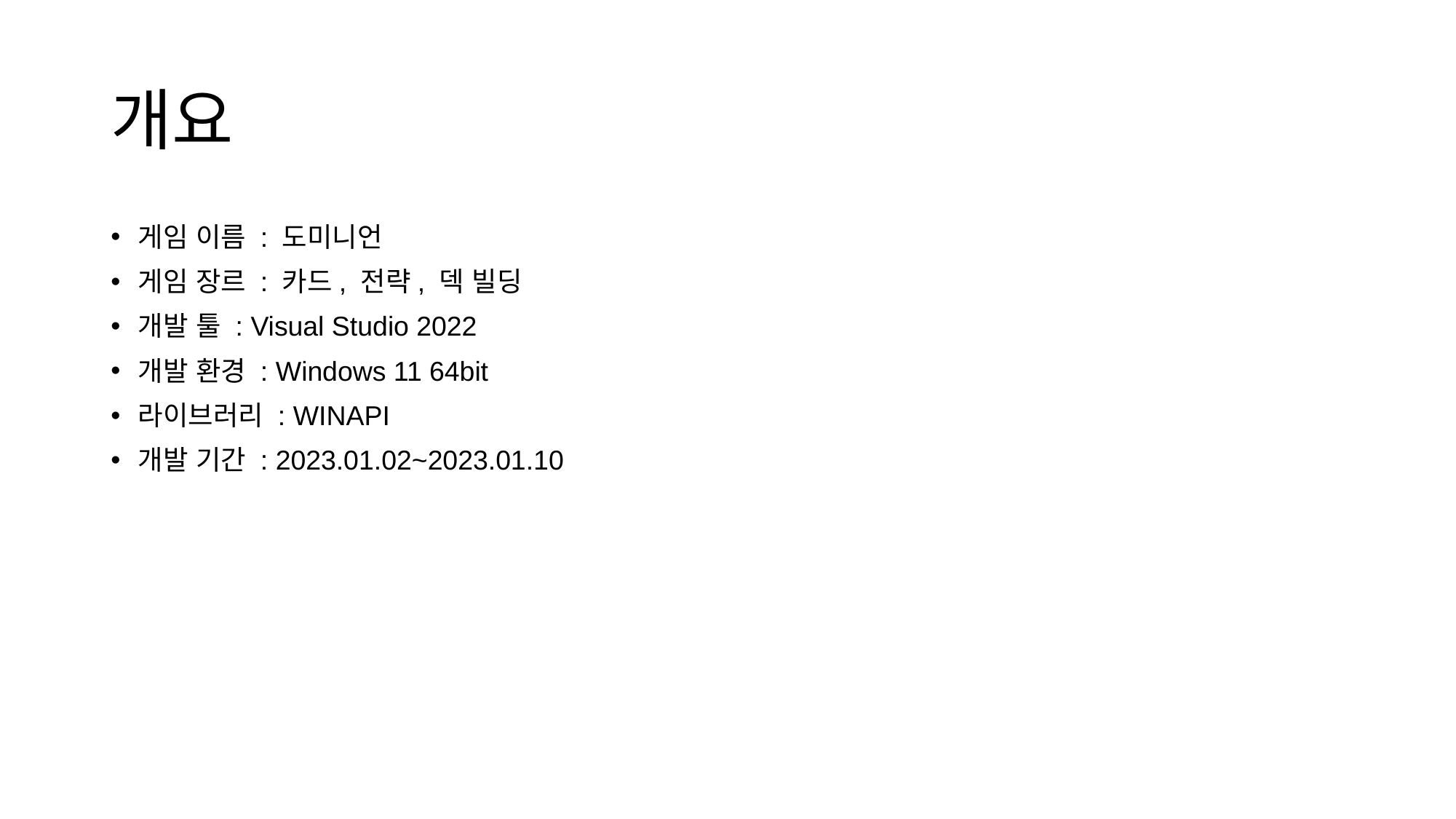

# 개요
게임 이름 : 도미니언
게임 장르 : 카드, 전략, 덱 빌딩
개발 툴 : Visual Studio 2022
개발 환경 : Windows 11 64bit
라이브러리 : WINAPI
개발 기간 : 2023.01.02~2023.01.10